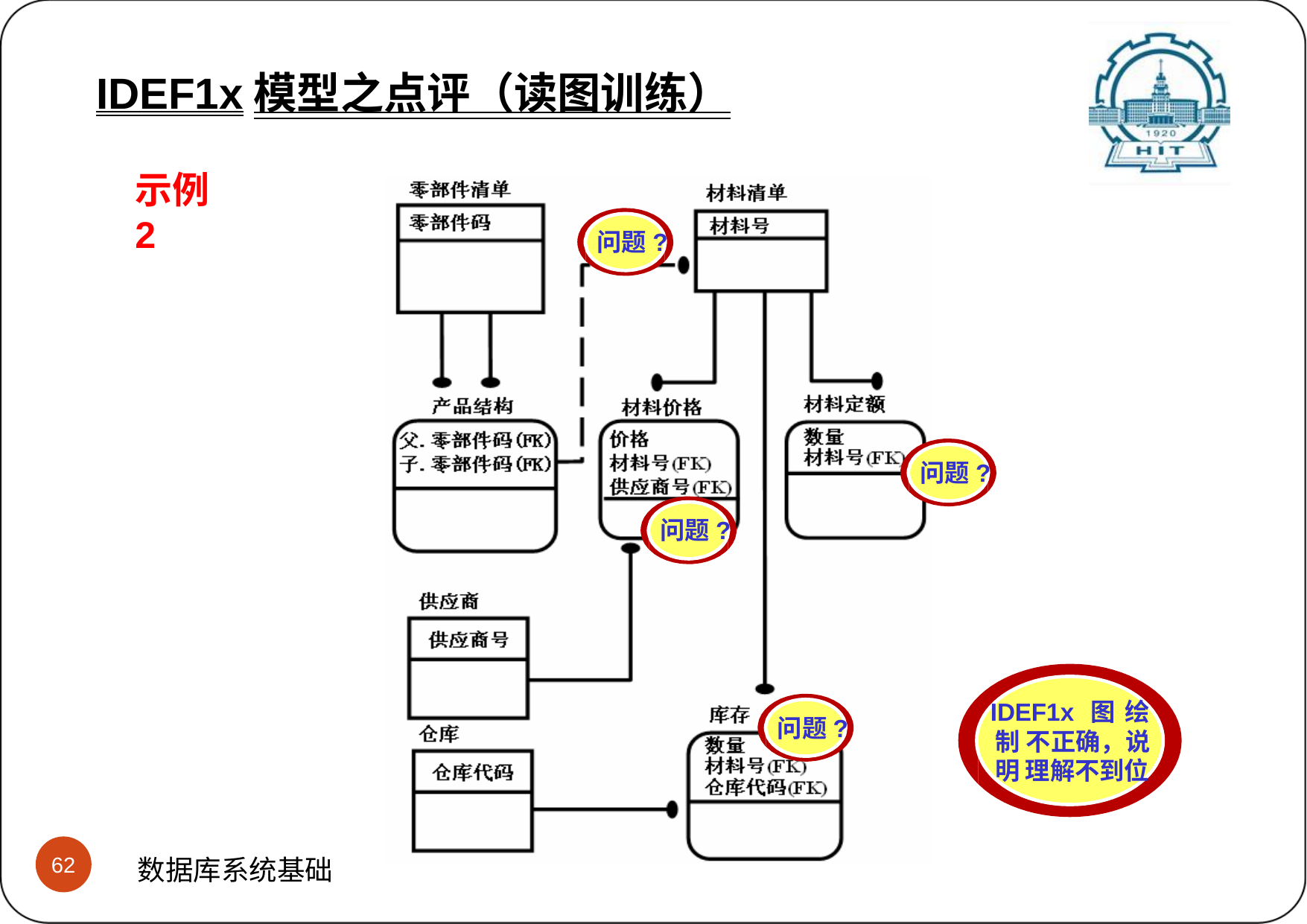

IDEF1x模型之点评（读图训练）
示例2

问题?

问题?

问题?

IDEF1x图绘制 不正确，说明 理解不到位

问题?